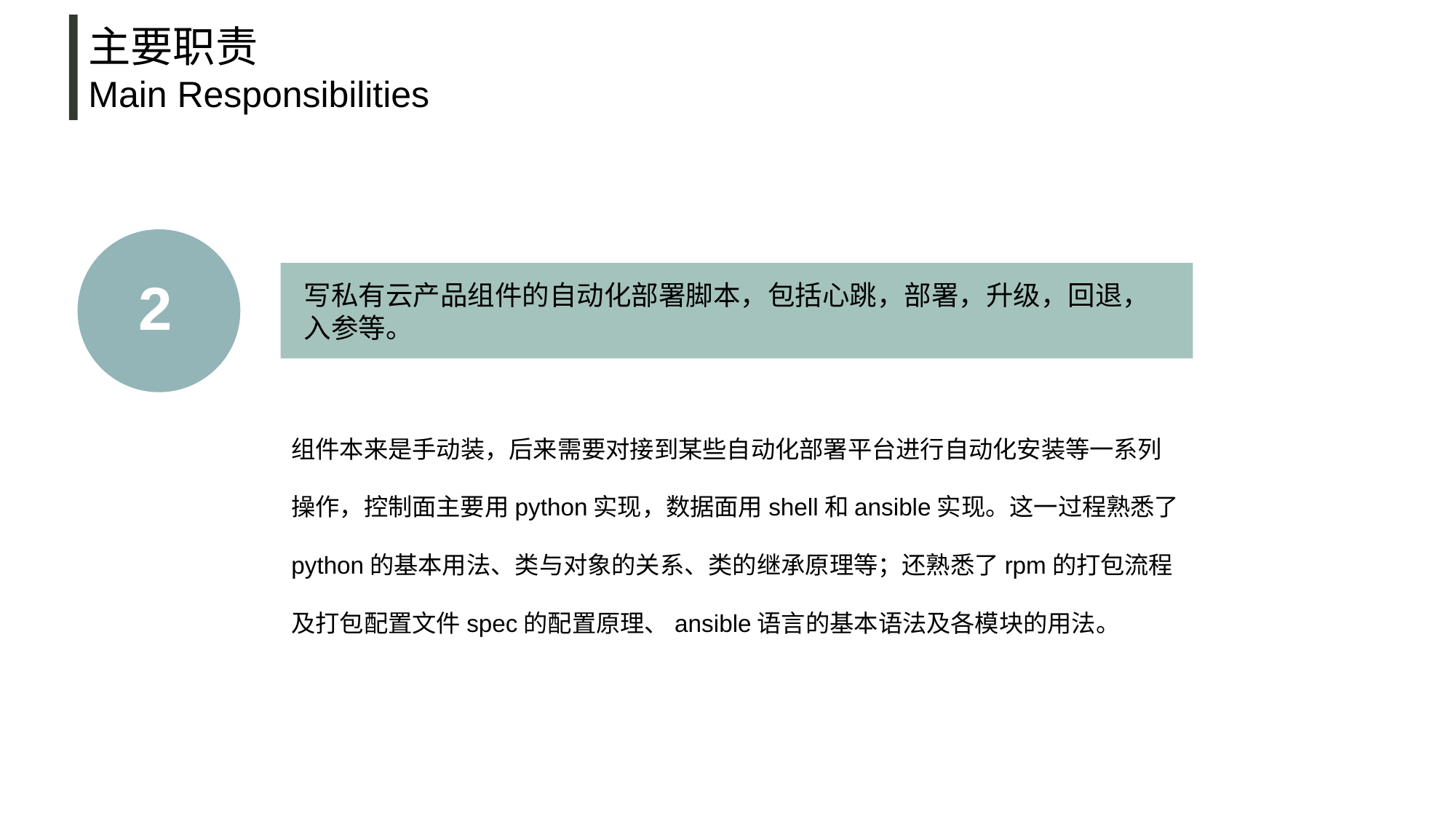

主要职责
Main Responsibilities
 2

写私有云产品组件的自动化部署脚本，包括心跳，部署，升级，回退，入参等。
组件本来是手动装，后来需要对接到某些自动化部署平台进行自动化安装等一系列操作，控制面主要用python实现，数据面用shell和ansible实现。这一过程熟悉了python的基本用法、类与对象的关系、类的继承原理等；还熟悉了rpm的打包流程及打包配置文件spec的配置原理、ansible语言的基本语法及各模块的用法。